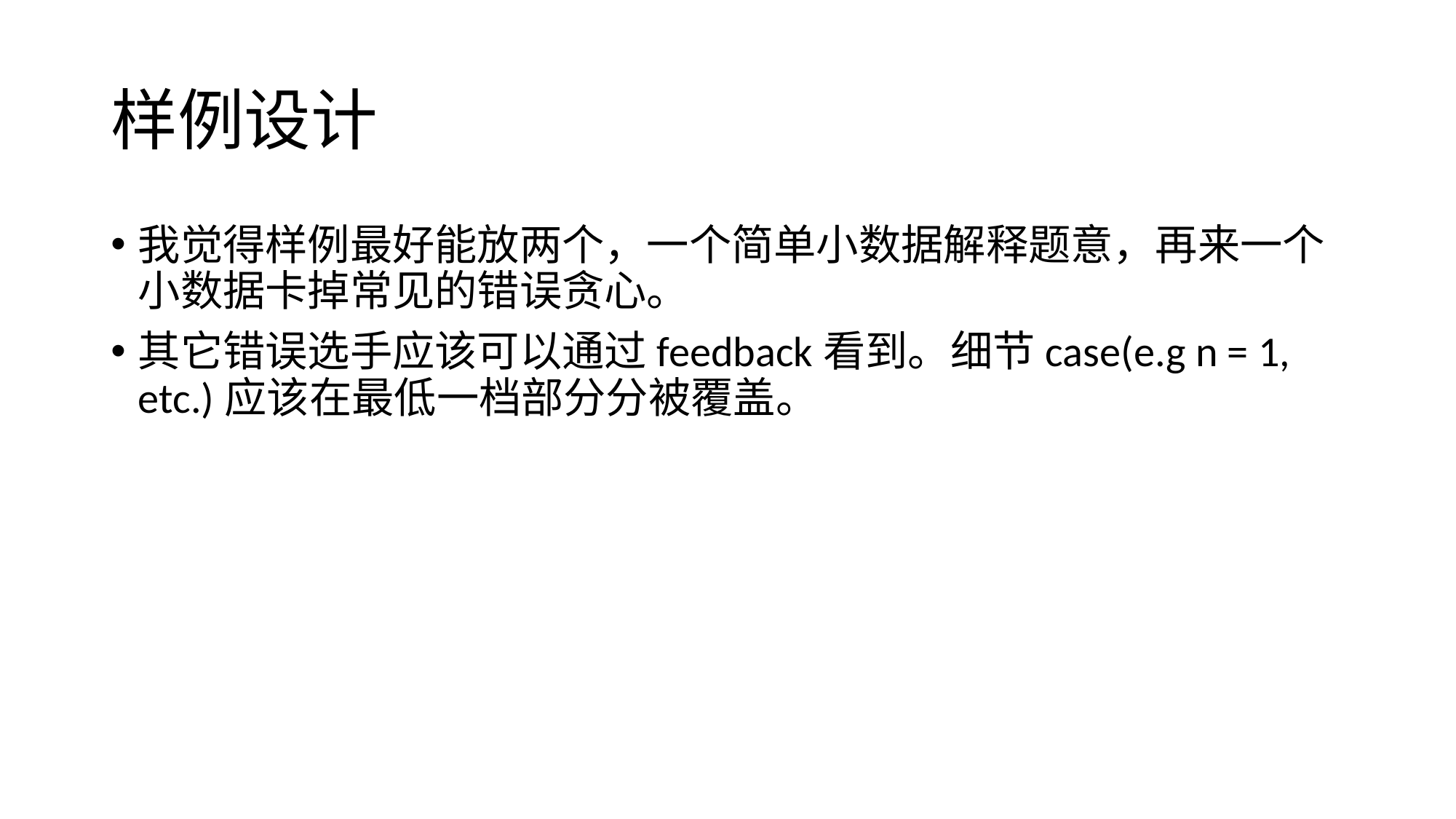

# 样例设计
我觉得样例最好能放两个，一个简单小数据解释题意，再来一个小数据卡掉常见的错误贪心。
其它错误选手应该可以通过feedback看到。细节case(e.g n = 1, etc.)应该在最低一档部分分被覆盖。